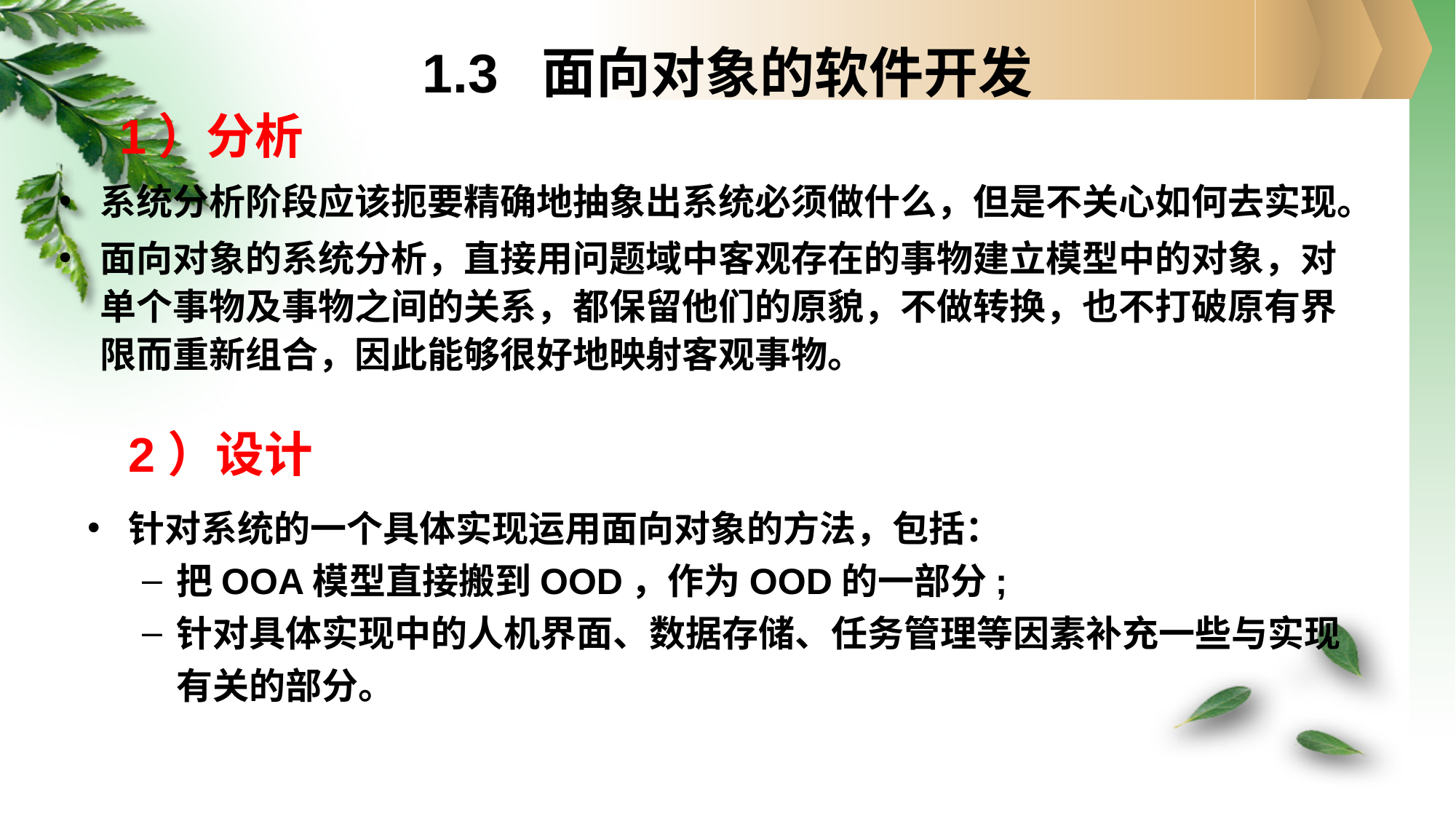

# 1.3  面向对象的软件开发
1）分析
系统分析阶段应该扼要精确地抽象出系统必须做什么，但是不关心如何去实现。
面向对象的系统分析，直接用问题域中客观存在的事物建立模型中的对象，对单个事物及事物之间的关系，都保留他们的原貌，不做转换，也不打破原有界限而重新组合，因此能够很好地映射客观事物。
2）设计
针对系统的一个具体实现运用面向对象的方法，包括：
把OOA模型直接搬到OOD，作为OOD的一部分;
针对具体实现中的人机界面、数据存储、任务管理等因素补充一些与实现有关的部分。